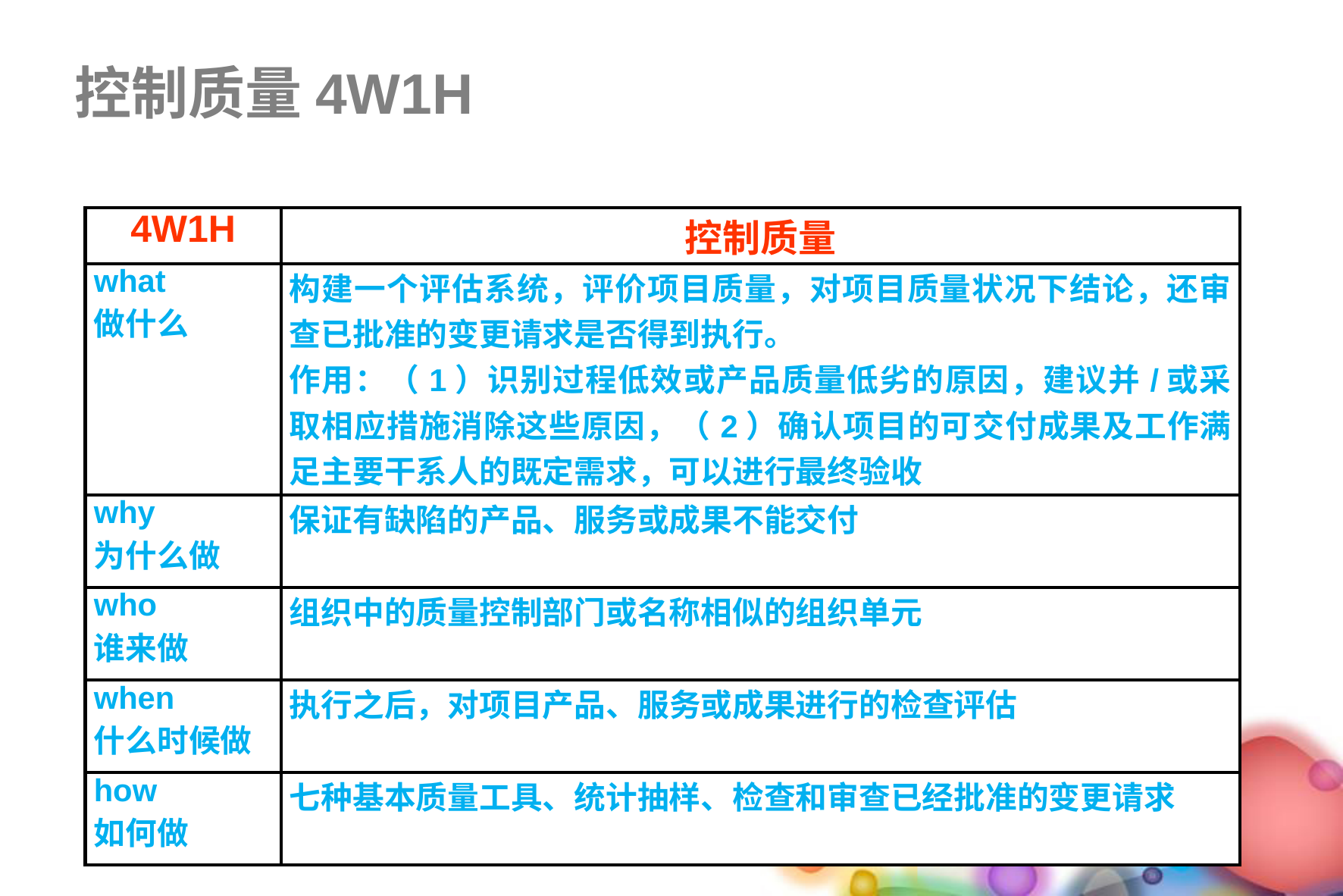

控制质量4W1H
| 4W1H | 控制质量 |
| --- | --- |
| what 做什么 | 构建一个评估系统，评价项目质量，对项目质量状况下结论，还审查已批准的变更请求是否得到执行。 作用：（1）识别过程低效或产品质量低劣的原因，建议并/或采取相应措施消除这些原因，（2）确认项目的可交付成果及工作满足主要干系人的既定需求，可以进行最终验收 |
| why 为什么做 | 保证有缺陷的产品、服务或成果不能交付 |
| who 谁来做 | 组织中的质量控制部门或名称相似的组织单元 |
| when 什么时候做 | 执行之后，对项目产品、服务或成果进行的检查评估 |
| how 如何做 | 七种基本质量工具、统计抽样、检查和审查已经批准的变更请求 |